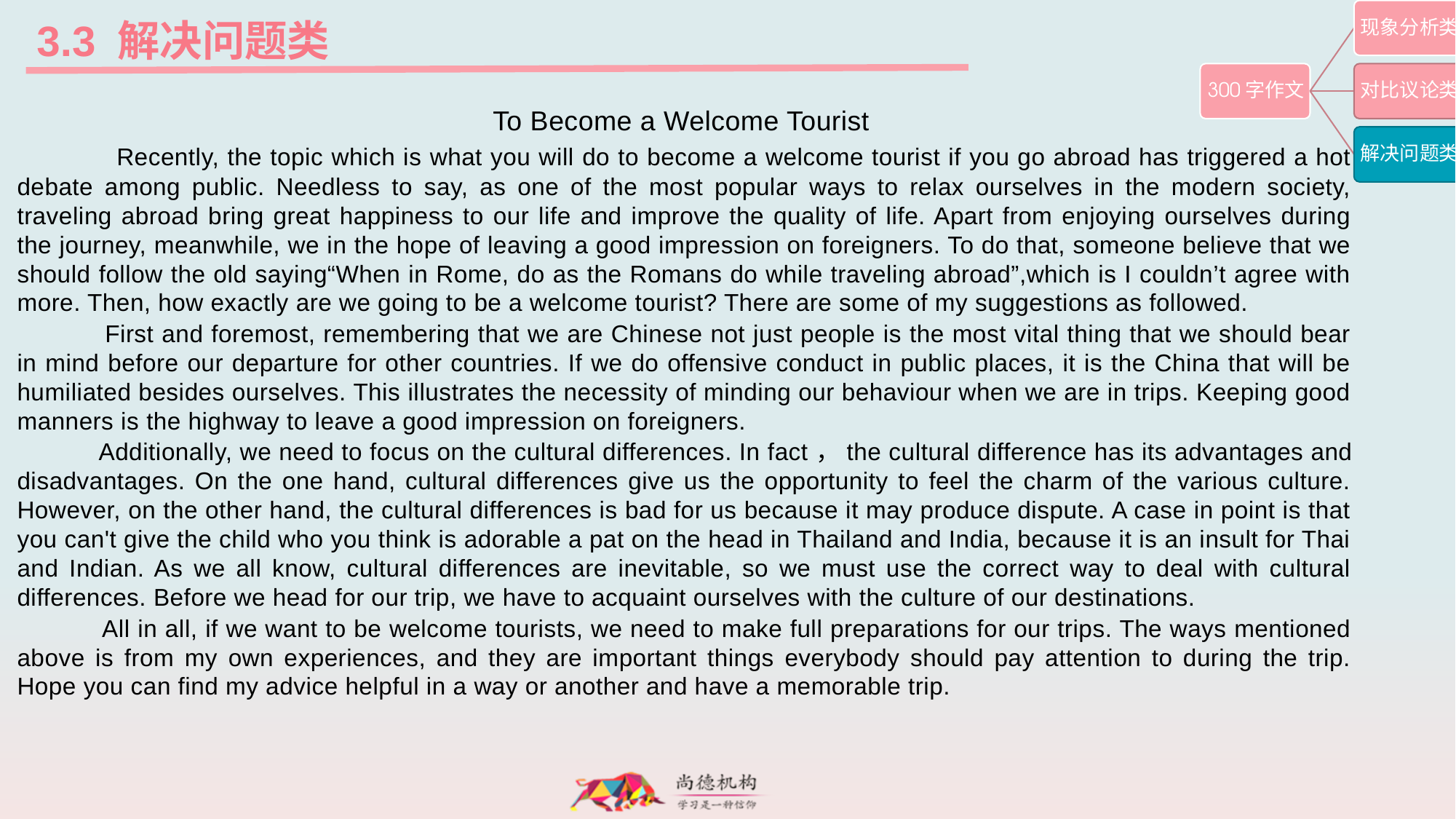

300字作文

现象分析类

对比议论类

解决问题类
3.3 解决问题类
To Become a Welcome Tourist
           Recently, the topic which is what you will do to become a welcome tourist if you go abroad has triggered a hot debate among public. Needless to say, as one of the most popular ways to relax ourselves in the modern society, traveling abroad bring great happiness to our life and improve the quality of life. Apart from enjoying ourselves during the journey, meanwhile, we in the hope of leaving a good impression on foreigners. To do that, someone believe that we should follow the old saying“When in Rome, do as the Romans do while traveling abroad”,which is I couldn’t agree with more. Then, how exactly are we going to be a welcome tourist? There are some of my suggestions as followed.
           First and foremost, remembering that we are Chinese not just people is the most vital thing that we should bear in mind before our departure for other countries. If we do offensive conduct in public places, it is the China that will be humiliated besides ourselves. This illustrates the necessity of minding our behaviour when we are in trips. Keeping good manners is the highway to leave a good impression on foreigners.
           Additionally, we need to focus on the cultural differences. In fact，the cultural difference has its advantages and disadvantages. On the one hand, cultural differences give us the opportunity to feel the charm of the various culture. However, on the other hand, the cultural differences is bad for us because it may produce dispute. A case in point is that you can't give the child who you think is adorable a pat on the head in Thailand and India, because it is an insult for Thai and Indian. As we all know, cultural differences are inevitable, so we must use the correct way to deal with cultural differences. Before we head for our trip, we have to acquaint ourselves with the culture of our destinations.
           All in all, if we want to be welcome tourists, we need to make full preparations for our trips. The ways mentioned above is from my own experiences, and they are important things everybody should pay attention to during the trip. Hope you can find my advice helpful in a way or another and have a memorable trip.